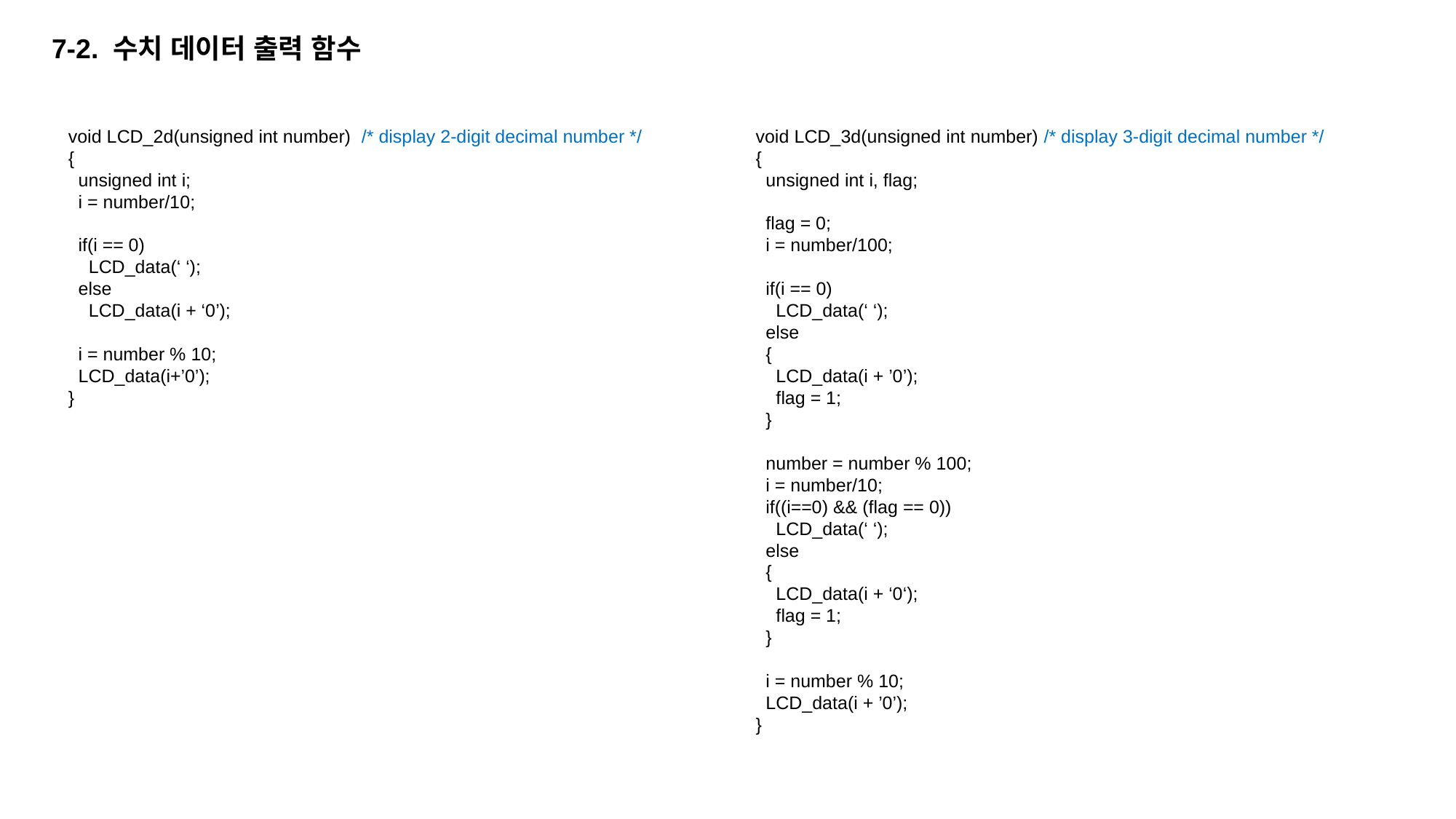

7-2. 수치 데이터 출력 함수
void LCD_2d(unsigned int number)  /* display 2-digit decimal number */
{
  unsigned int i;
  i = number/10;

  if(i == 0)
    LCD_data(‘ ‘);
  else
    LCD_data(i + ‘0’);

  i = number % 10;
  LCD_data(i+’0’);
}
void LCD_3d(unsigned int number) /* display 3-digit decimal number */
{
  unsigned int i, flag;

  flag = 0;
  i = number/100;

  if(i == 0)
    LCD_data(‘ ‘);
  else
  {
    LCD_data(i + ’0’);
    flag = 1;
  }

  number = number % 100;
  i = number/10;
  if((i==0) && (flag == 0))
    LCD_data(‘ ‘);
  else
  {
    LCD_data(i + ‘0‘);
    flag = 1;
  }

  i = number % 10;
  LCD_data(i + ’0’);
}